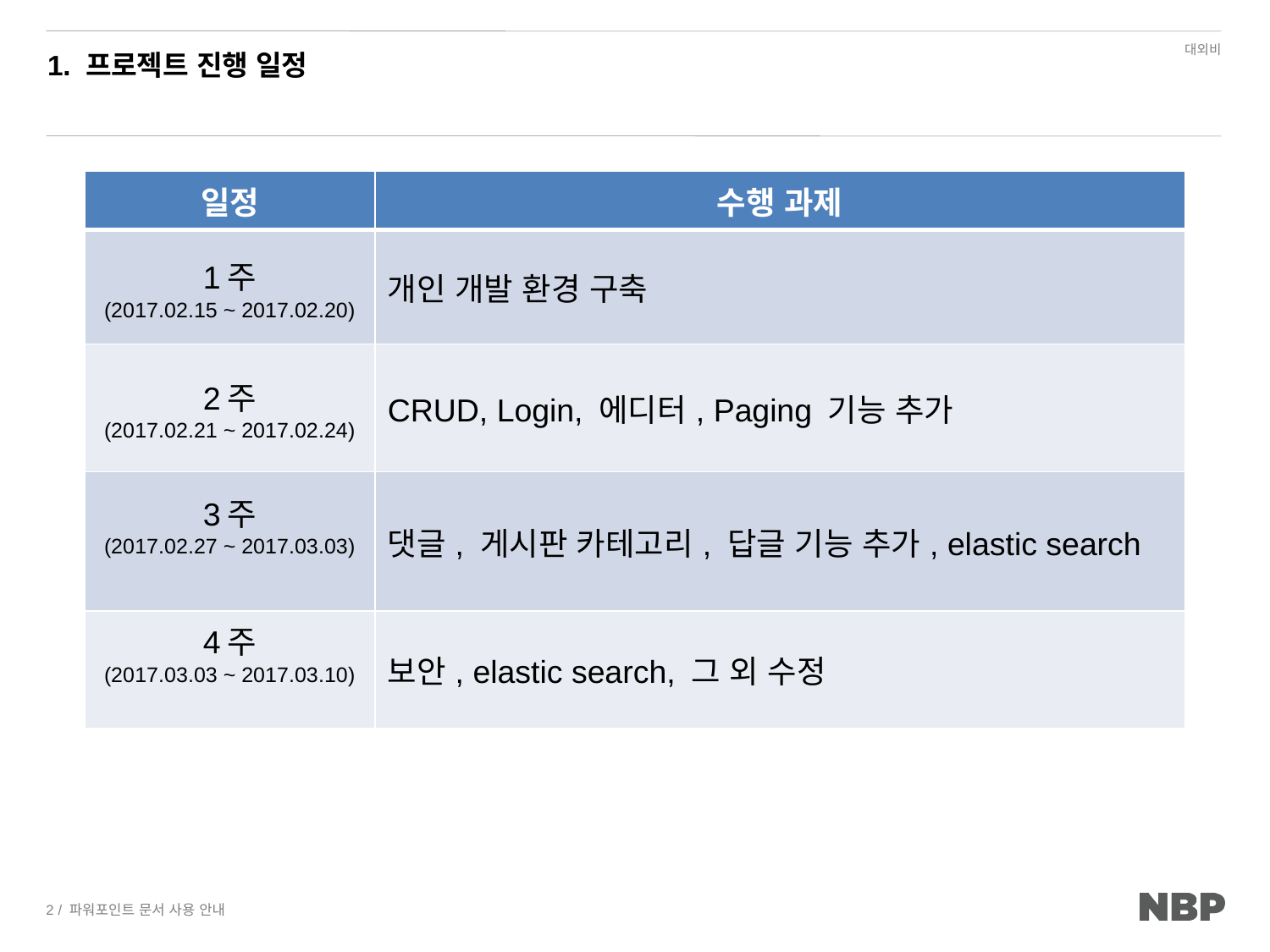

# 1. 프로젝트 진행 일정
| 일정 | 수행 과제 |
| --- | --- |
| 1주 (2017.02.15 ~ 2017.02.20) | 개인 개발 환경 구축 |
| 2주 (2017.02.21 ~ 2017.02.24) | CRUD, Login, 에디터, Paging 기능 추가 |
| 3주 (2017.02.27 ~ 2017.03.03) | 댓글, 게시판 카테고리, 답글 기능 추가, elastic search |
| 4주 (2017.03.03 ~ 2017.03.10) | 보안, elastic search, 그 외 수정 |